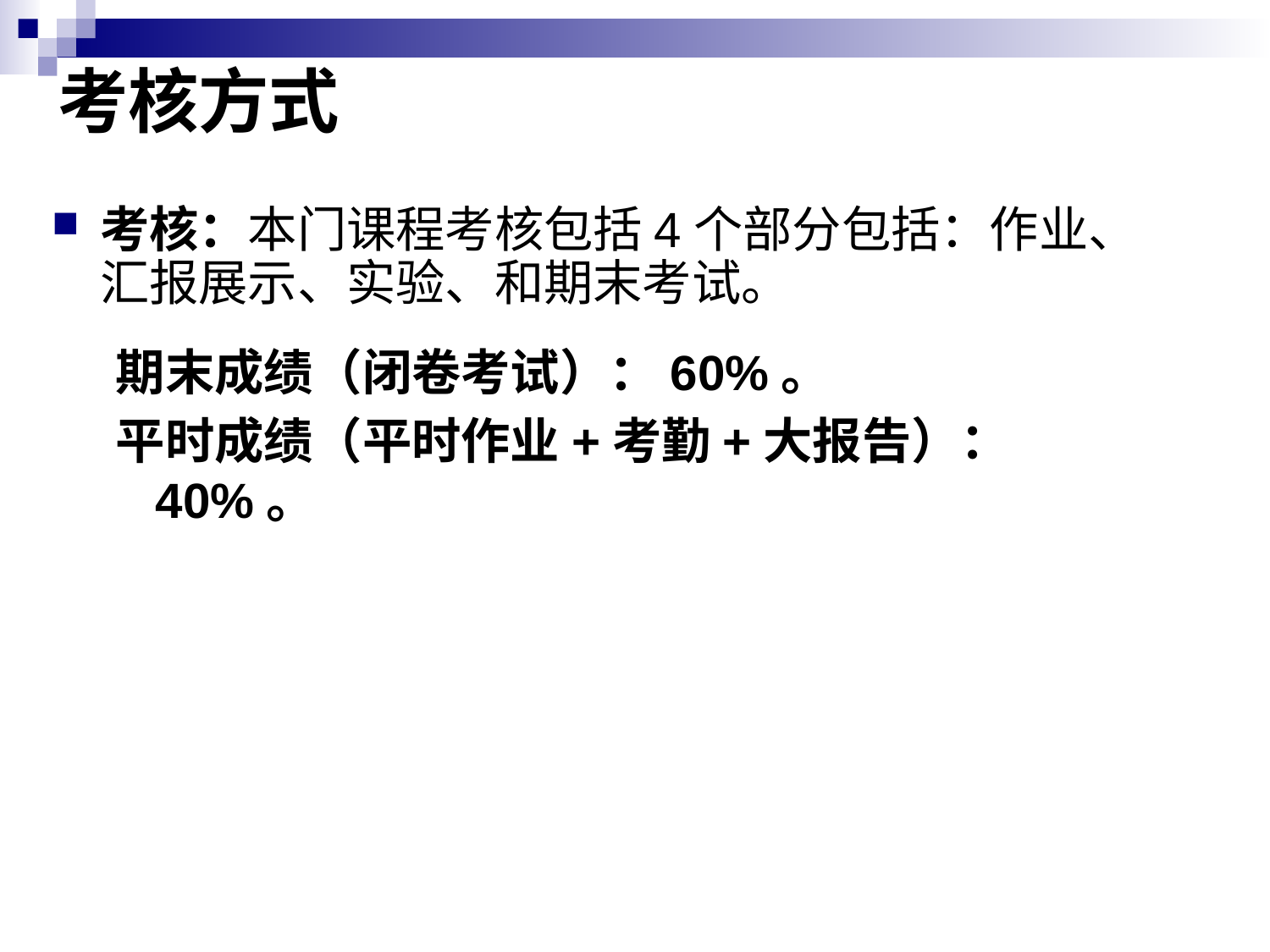

# 考核方式
考核：本门课程考核包括4个部分包括：作业、汇报展示、实验、和期末考试。
期末成绩（闭卷考试）：60%。
平时成绩（平时作业+考勤+大报告）：40%。

4